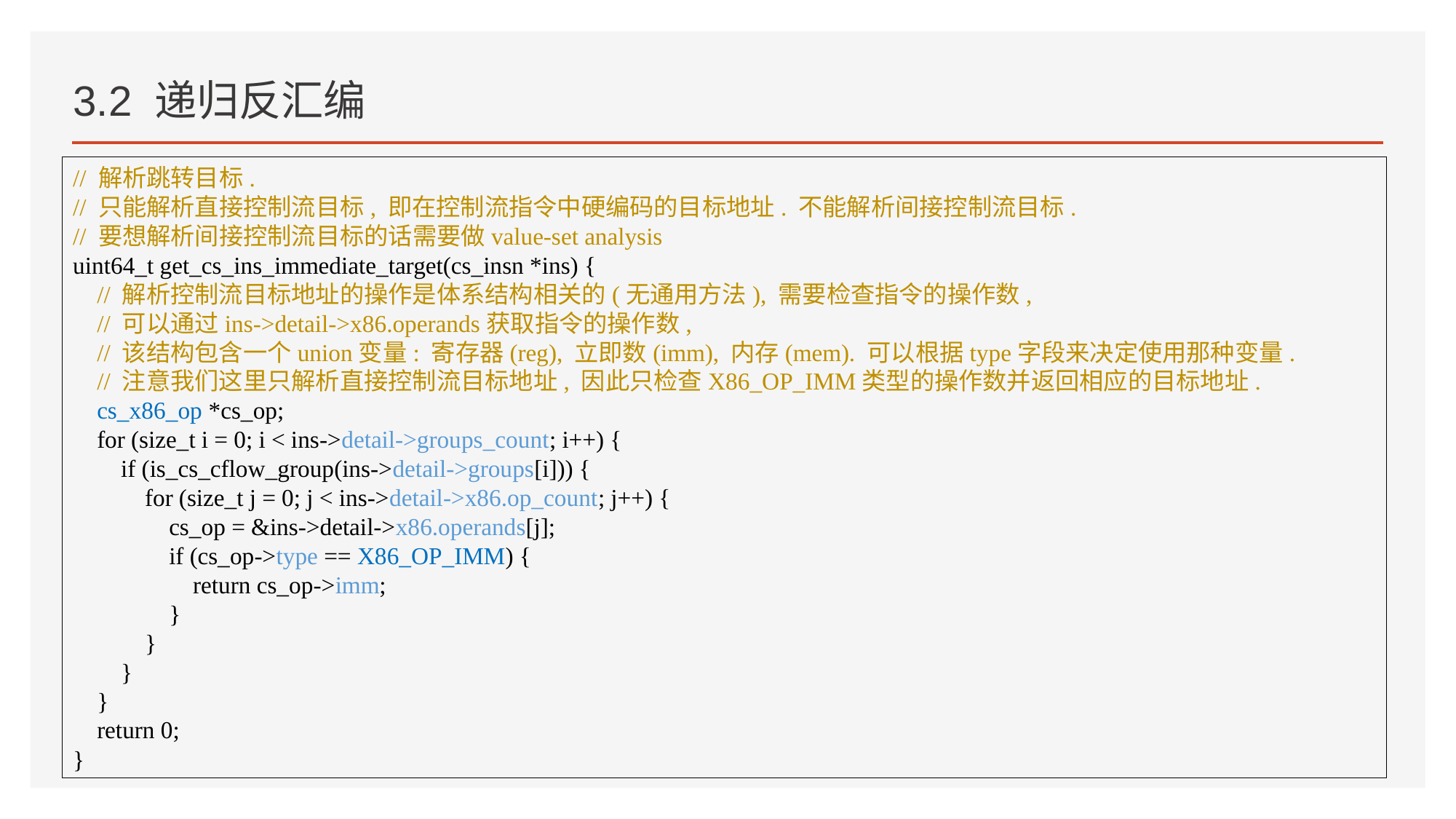

# 3.2 递归反汇编
// 解析跳转目标.
// 只能解析直接控制流目标, 即在控制流指令中硬编码的目标地址. 不能解析间接控制流目标.
// 要想解析间接控制流目标的话需要做value-set analysis
uint64_t get_cs_ins_immediate_target(cs_insn *ins) {
    // 解析控制流目标地址的操作是体系结构相关的(无通用方法), 需要检查指令的操作数,
    // 可以通过ins->detail->x86.operands获取指令的操作数,
    // 该结构包含一个union变量: 寄存器(reg), 立即数(imm), 内存(mem). 可以根据type字段来决定使用那种变量.
    // 注意我们这里只解析直接控制流目标地址, 因此只检查X86_OP_IMM类型的操作数并返回相应的目标地址.
    cs_x86_op *cs_op;
    for (size_t i = 0; i < ins->detail->groups_count; i++) {
        if (is_cs_cflow_group(ins->detail->groups[i])) {
            for (size_t j = 0; j < ins->detail->x86.op_count; j++) {
                cs_op = &ins->detail->x86.operands[j];
                if (cs_op->type == X86_OP_IMM) {
                    return cs_op->imm;
                }
            }
        }
    }
    return 0;
}